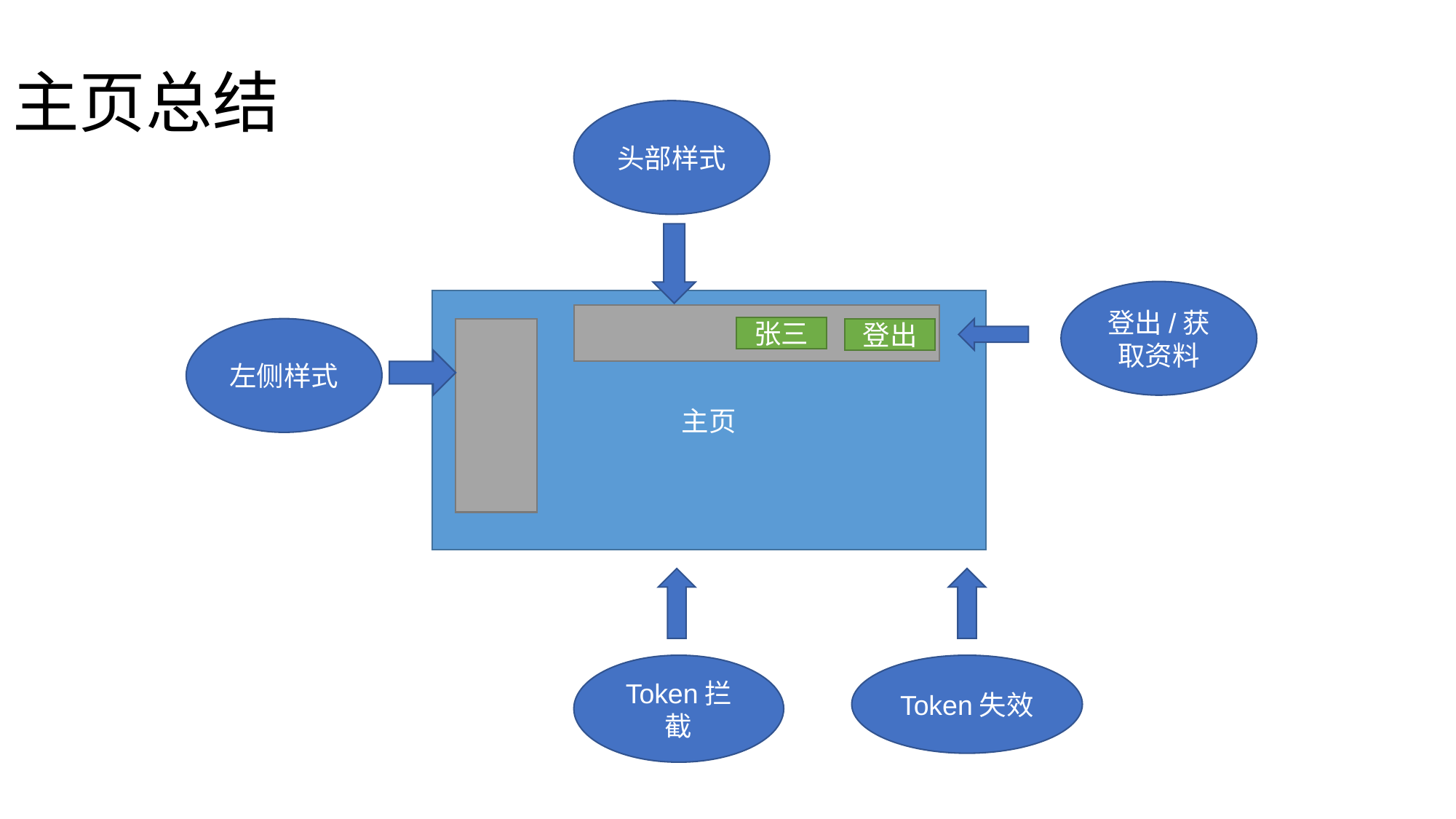

# 主页总结
头部样式

登出/获取资料
主页

张三
左侧样式

登出

Token拦截
Token失效